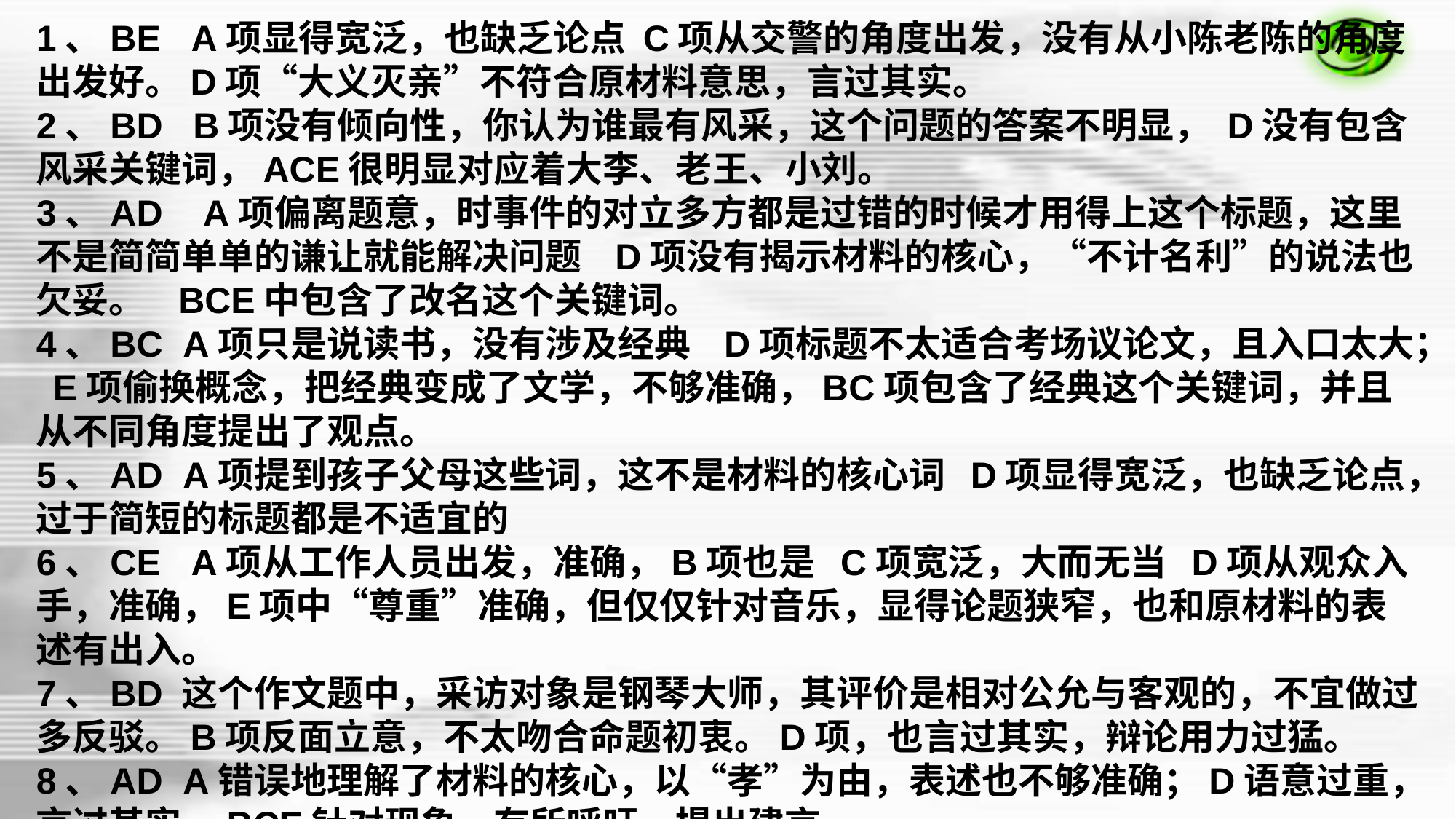

1、BE   A项显得宽泛，也缺乏论点 C项从交警的角度出发，没有从小陈老陈的角度出发好。D项“大义灭亲”不符合原材料意思，言过其实。
2、BD   B项没有倾向性，你认为谁最有风采，这个问题的答案不明显， D没有包含风采关键词，ACE很明显对应着大李、老王、小刘。
3、AD    A项偏离题意，时事件的对立多方都是过错的时候才用得上这个标题，这里不是简简单单的谦让就能解决问题   D项没有揭示材料的核心，“不计名利”的说法也欠妥。   BCE中包含了改名这个关键词。
4、BC  A项只是说读书，没有涉及经典   D项标题不太适合考场议论文，且入口太大； E项偷换概念，把经典变成了文学，不够准确，BC项包含了经典这个关键词，并且从不同角度提出了观点。
5、AD  A项提到孩子父母这些词，这不是材料的核心词  D项显得宽泛，也缺乏论点，过于简短的标题都是不适宜的
6、CE   A项从工作人员出发，准确，B项也是  C项宽泛，大而无当  D项从观众入手，准确，E项中“尊重”准确，但仅仅针对音乐，显得论题狭窄，也和原材料的表述有出入。
7、BD 这个作文题中，采访对象是钢琴大师，其评价是相对公允与客观的，不宜做过多反驳。B项反面立意，不太吻合命题初衷。D项，也言过其实，辩论用力过猛。
8、AD  A错误地理解了材料的核心，以“孝”为由，表述也不够准确；D语意过重，言过其实。BCE针对现象，有所呼吁，提出建言。